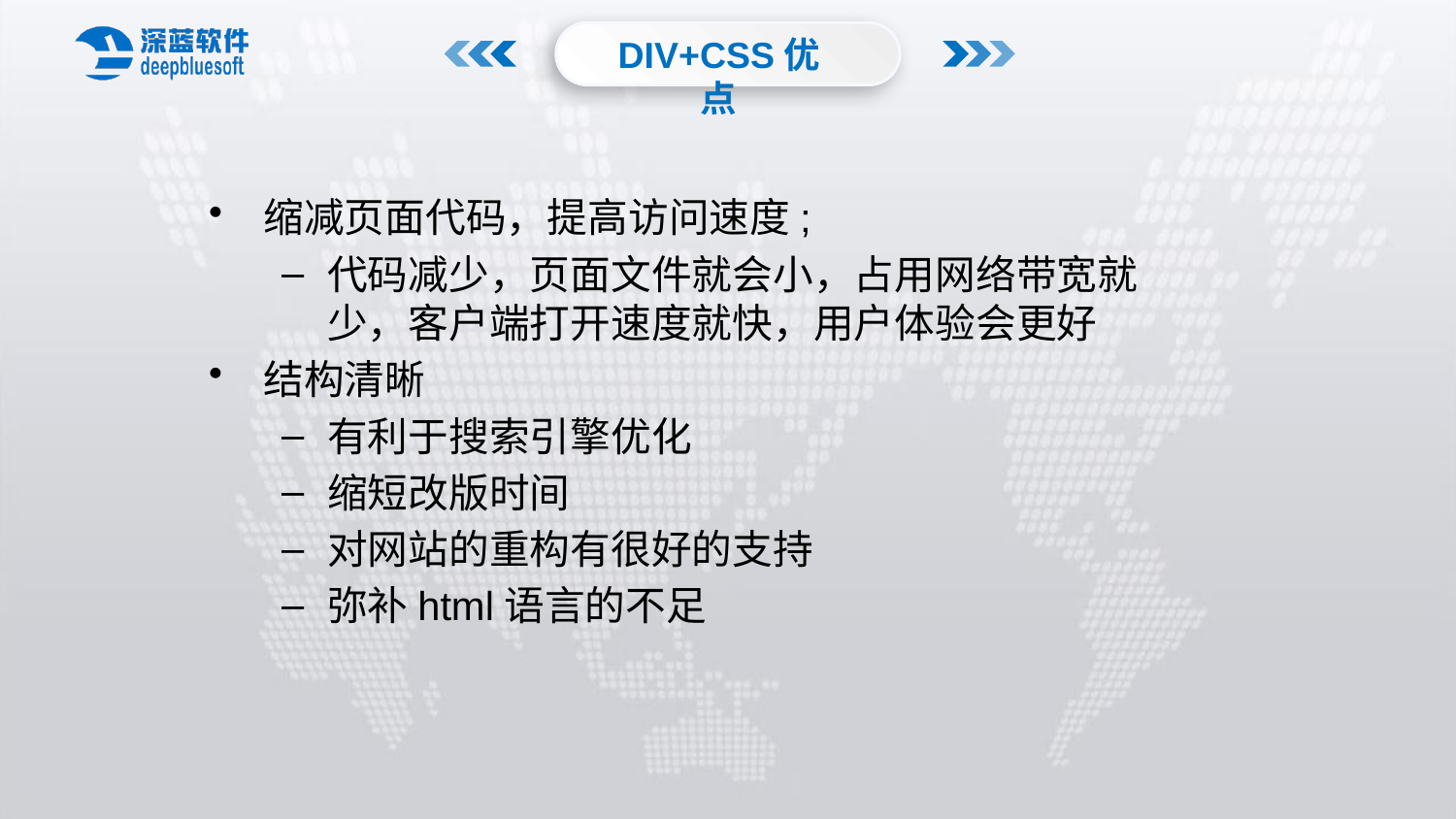

DIV+CSS优点

缩减页面代码，提高访问速度;
代码减少，页面文件就会小，占用网络带宽就少，客户端打开速度就快，用户体验会更好
结构清晰
有利于搜索引擎优化
缩短改版时间
对网站的重构有很好的支持
弥补html语言的不足